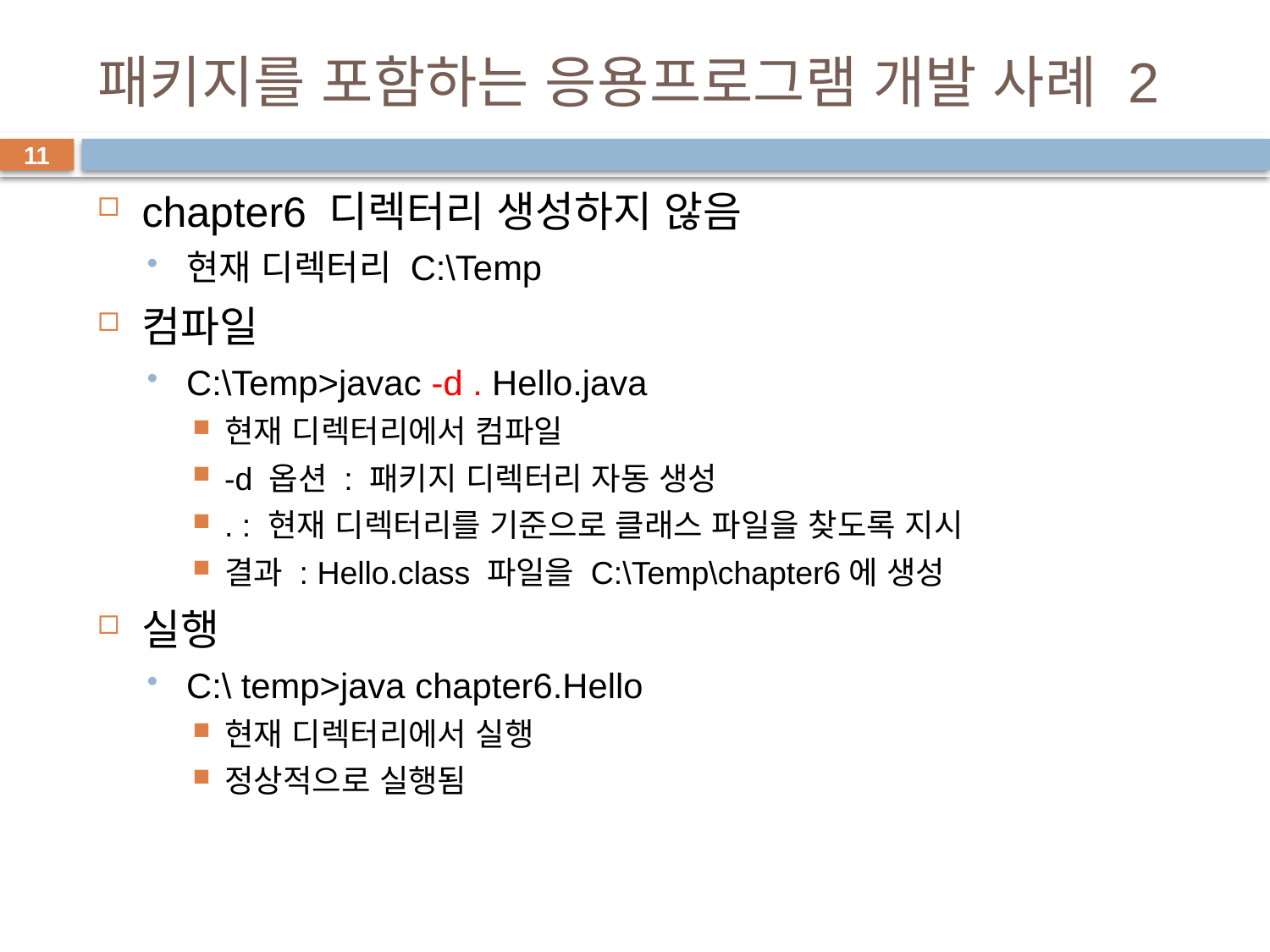

# 패키지를 포함하는 응용프로그램 개발 사례 2
11
chapter6 디렉터리 생성하지 않음
현재 디렉터리 C:\Temp
컴파일
C:\Temp>javac -d . Hello.java
현재 디렉터리에서 컴파일
-d 옵션 : 패키지 디렉터리 자동 생성
. : 현재 디렉터리를 기준으로 클래스 파일을 찾도록 지시
결과 : Hello.class 파일을 C:\Temp\chapter6에 생성
실행
C:\ temp>java chapter6.Hello
현재 디렉터리에서 실행
정상적으로 실행됨